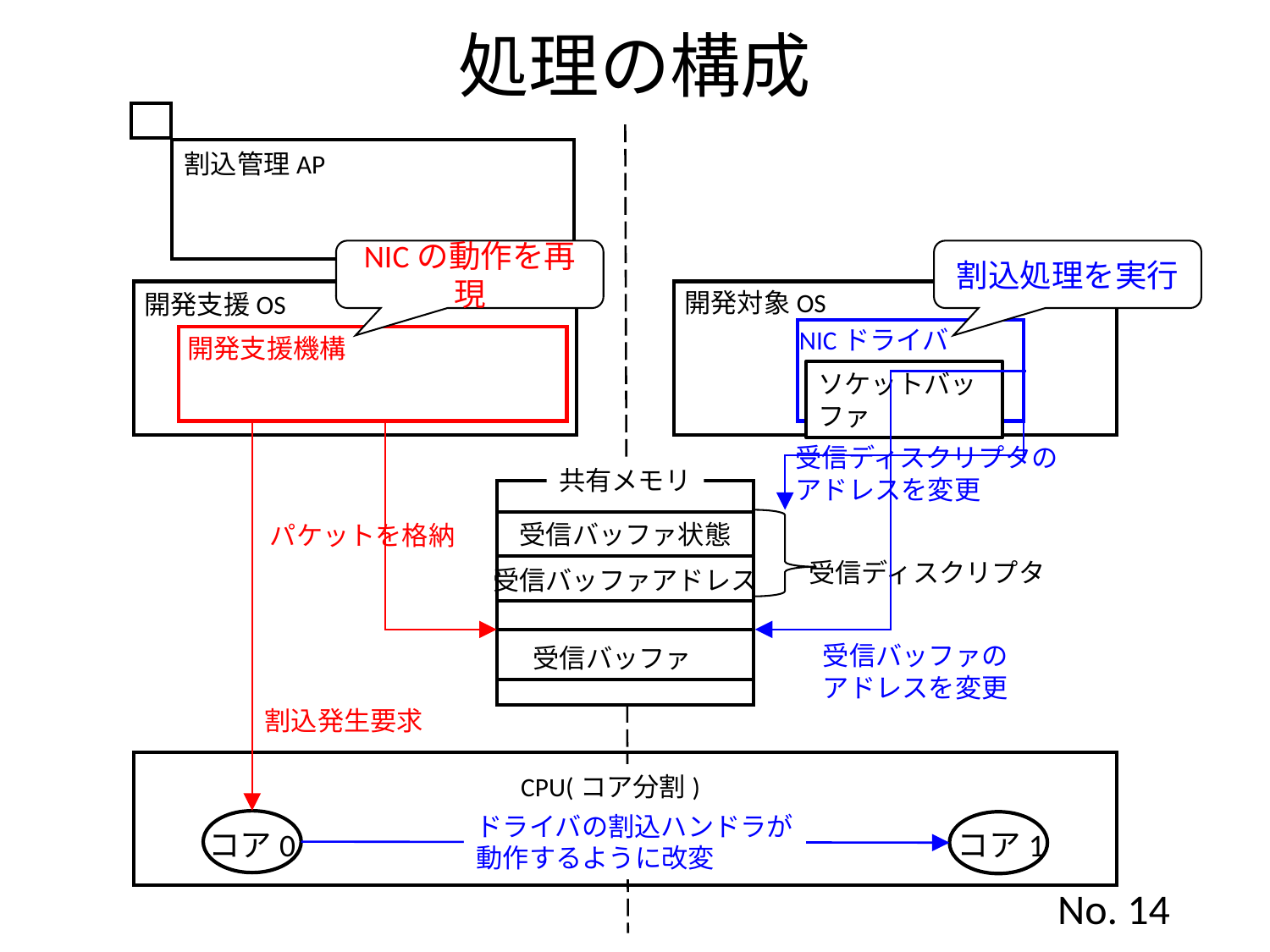

処理の構成

割込管理AP
開発対象OS

開発支援OS
NICドライバ

開発支援機構

ソケットバッファ
受信ディスクリプタの
アドレスを変更
共有メモリ

受信バッファ状態

パケットを格納
受信ディスクリプタ

受信バッファアドレス

受信バッファの
アドレスを変更
受信バッファ
割込発生要求

CPU(コア分割)

コア0
コア1
NICの動作を再現
割込処理を実行
ドライバの割込ハンドラが
動作するように改変
No. 14